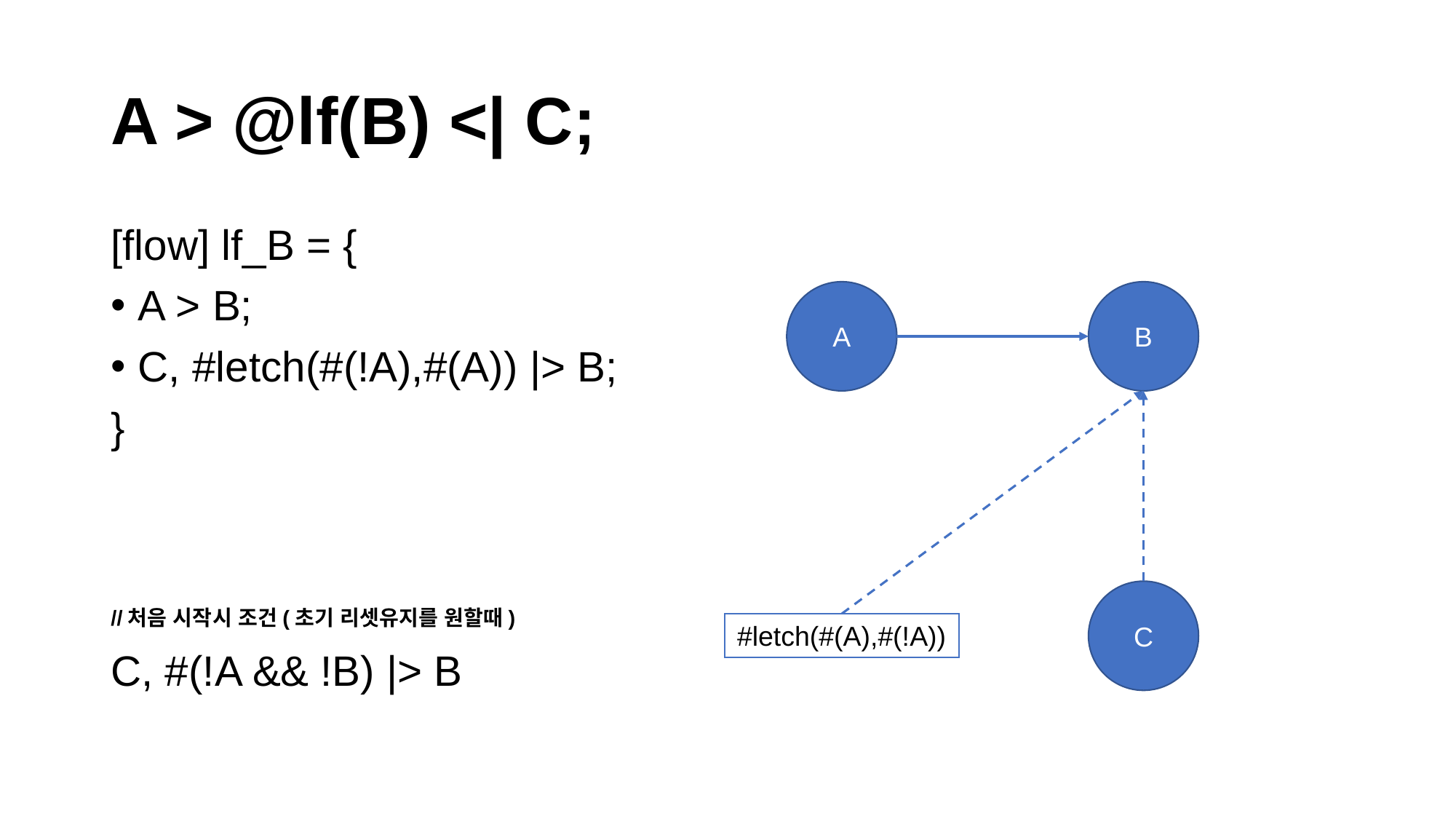

# A > @lf(B) <| C;
[flow] lf_B = {
A > B;
C, #letch(#(!A),#(A)) |> B;
}

//처음 시작시 조건(초기 리셋유지를 원할때)
C, #(!A && !B) |> B
A
B
C
#letch(#(A),#(!A))